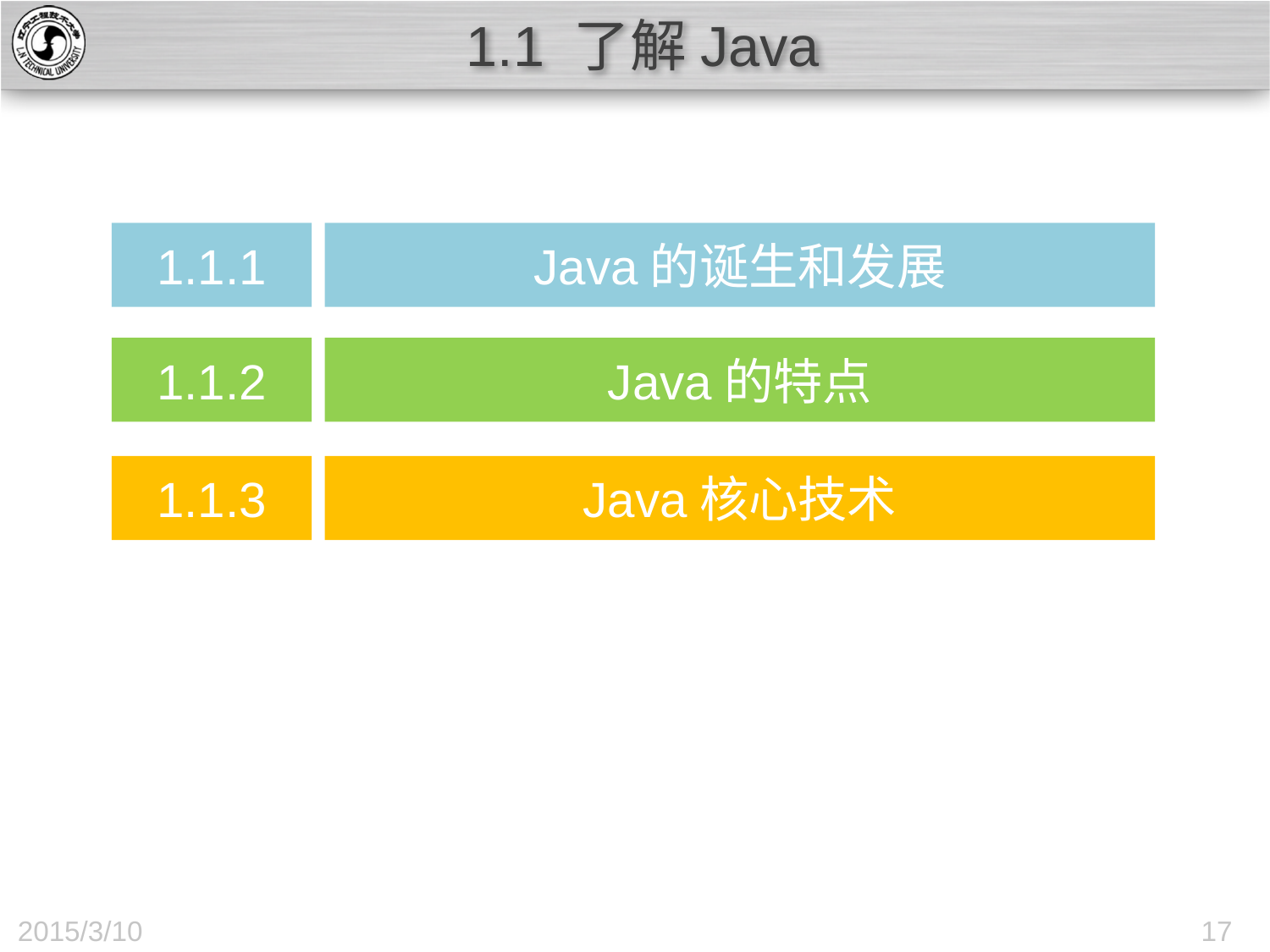

# 1.1 了解Java
1.1.1
Java的诞生和发展
1.1.2
Java的特点
1.1.3
Java核心技术
2015/3/10
17